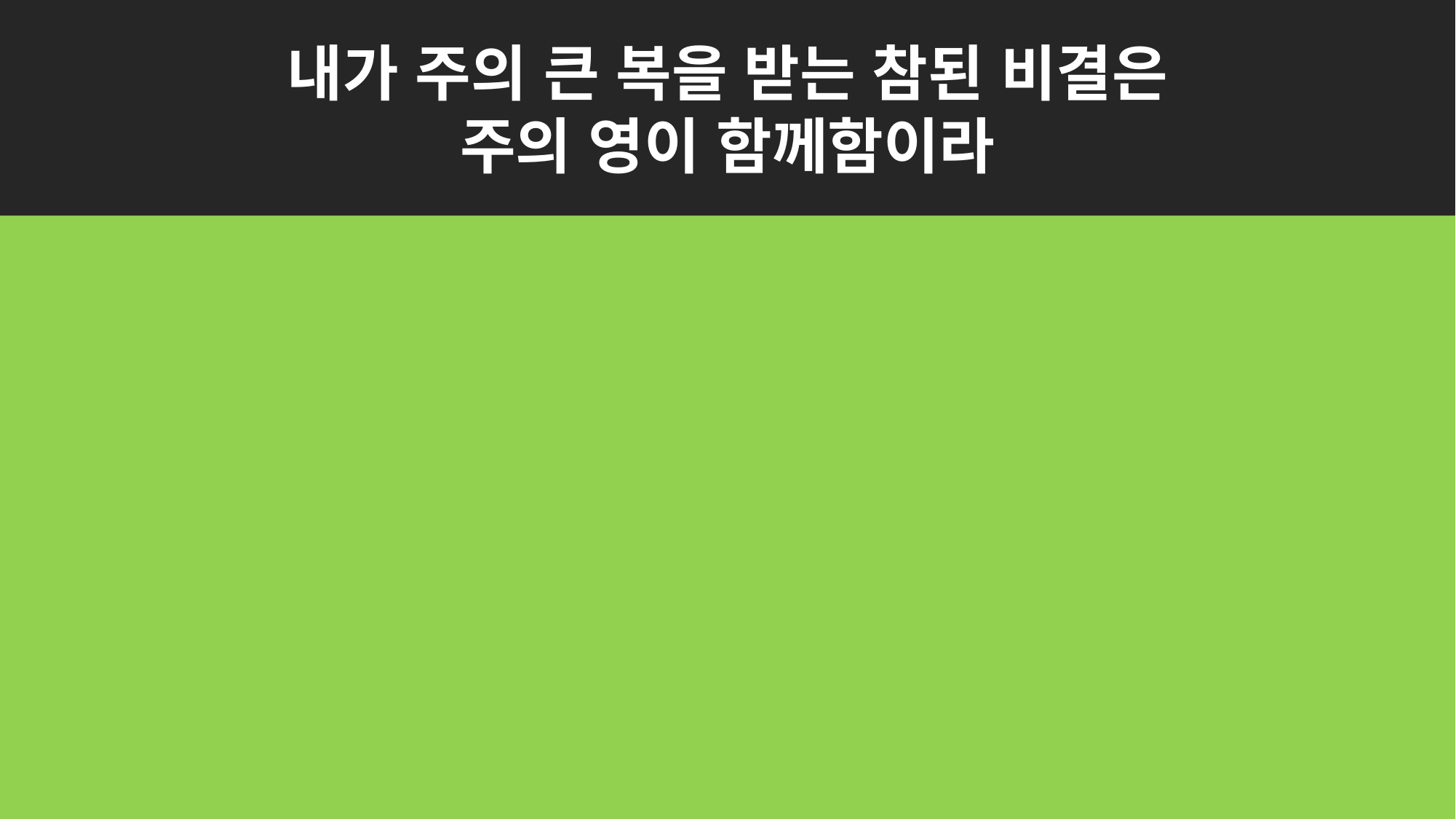

내가 주의 큰 복을 받는 참된 비결은
주의 영이 함께함이라